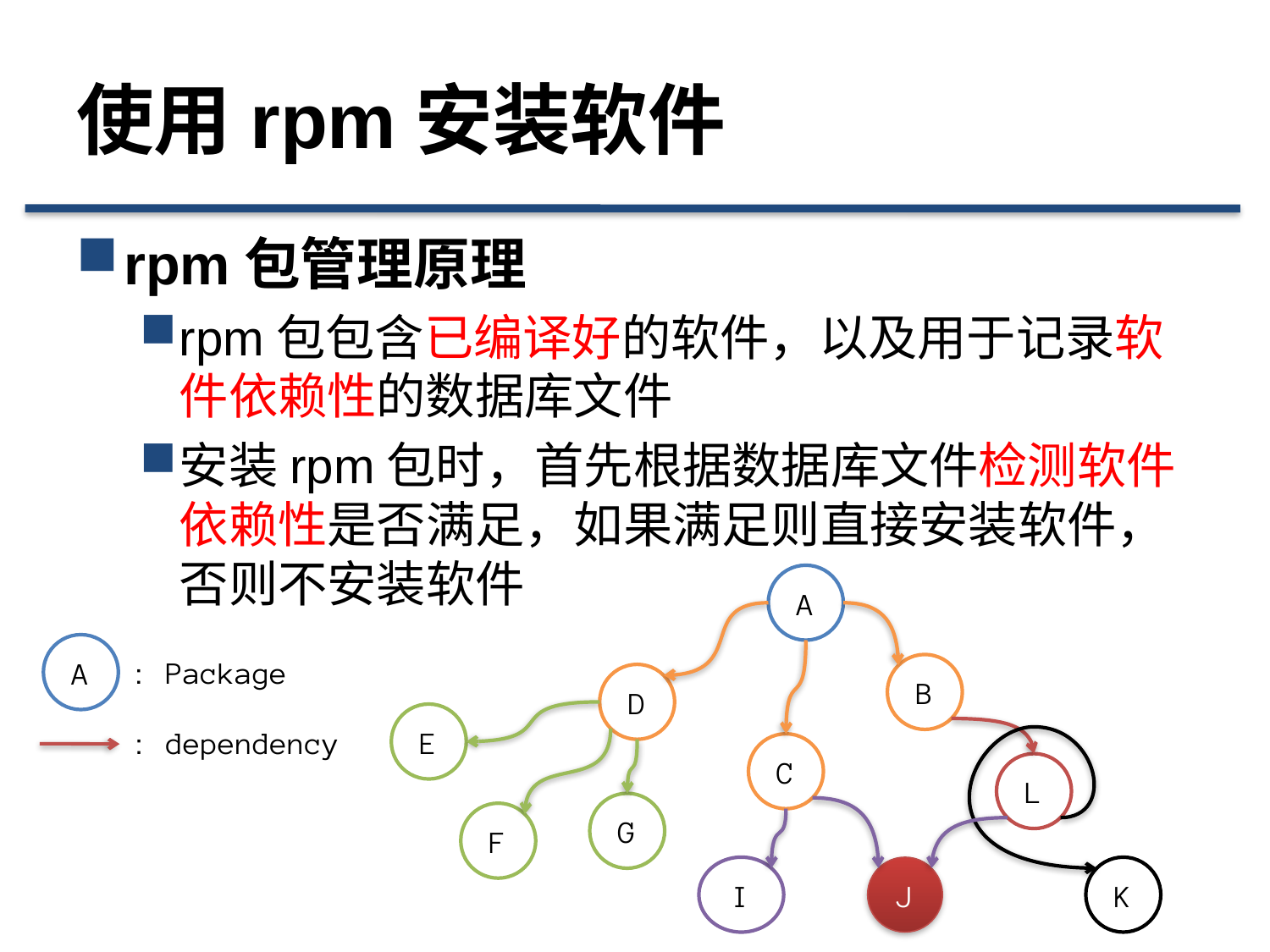

# 使用rpm安装软件
rpm包管理原理
rpm包包含已编译好的软件，以及用于记录软件依赖性的数据库文件
安装rpm包时，首先根据数据库文件检测软件依赖性是否满足，如果满足则直接安装软件，否则不安装软件
A
A
: Package
B
D
E
: dependency
C
L
G
F
I
J
K